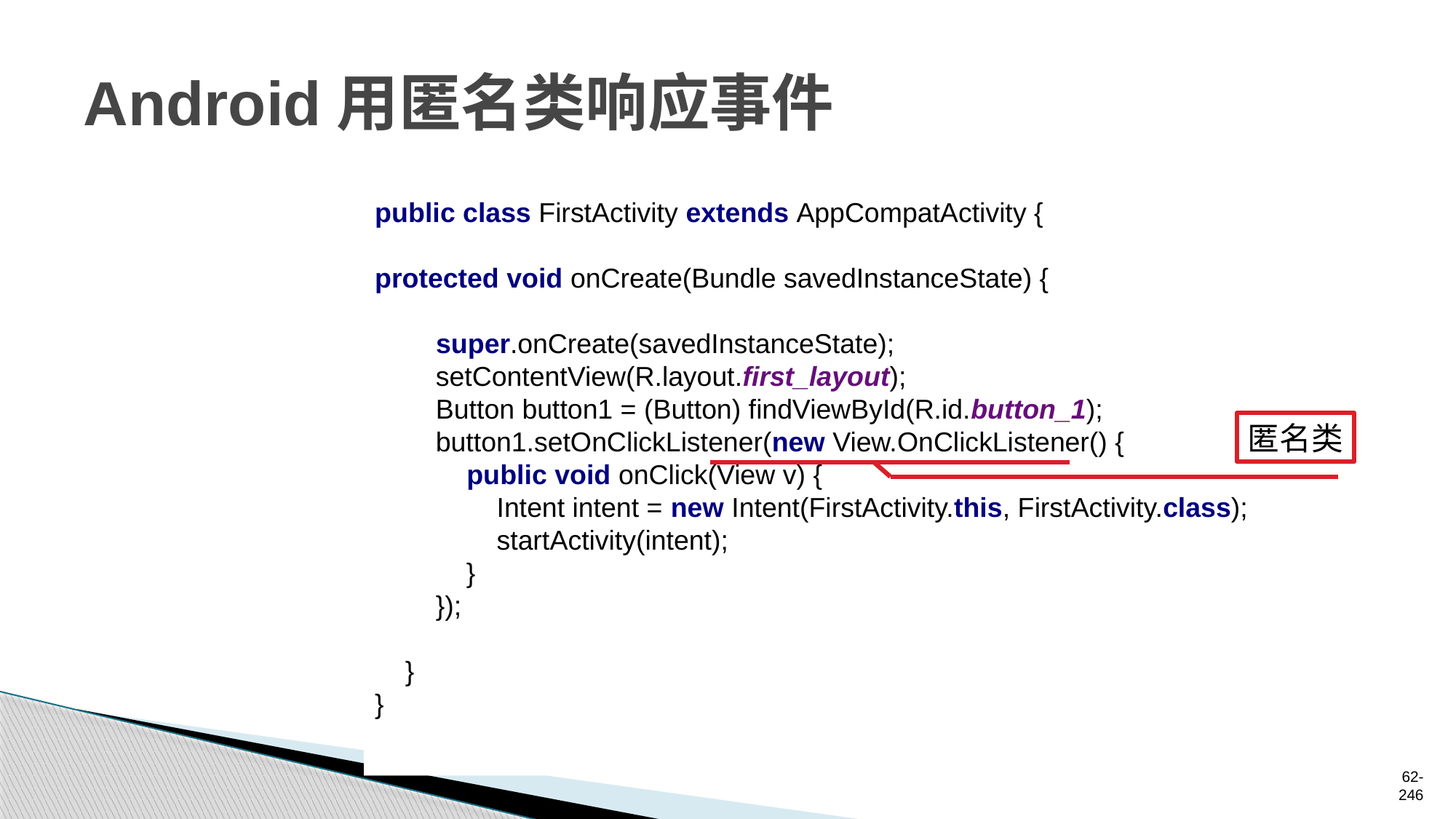

# Android用匿名类响应事件
public class FirstActivity extends AppCompatActivity {
protected void onCreate(Bundle savedInstanceState) {
        super.onCreate(savedInstanceState);
        setContentView(R.layout.first_layout);
        Button button1 = (Button) findViewById(R.id.button_1);
        button1.setOnClickListener(new View.OnClickListener() {
            public void onClick(View v) {
                Intent intent = new Intent(FirstActivity.this, FirstActivity.class);
                startActivity(intent);
            }
        });
    }
}
匿名类
62-246